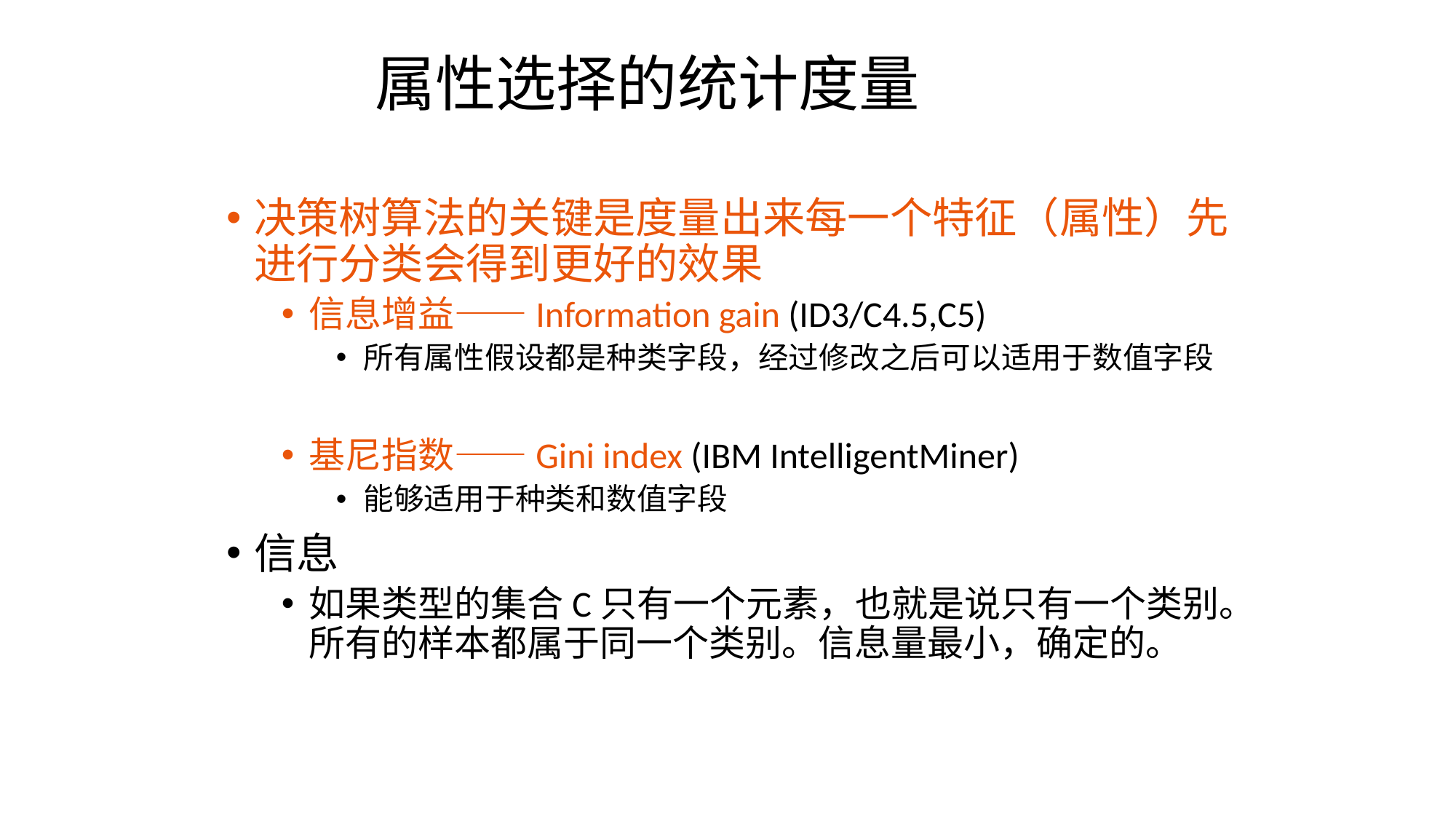

# 属性选择的统计度量
决策树算法的关键是度量出来每一个特征（属性）先进行分类会得到更好的效果
信息增益——Information gain (ID3/C4.5,C5)
所有属性假设都是种类字段，经过修改之后可以适用于数值字段

基尼指数——Gini index (IBM IntelligentMiner)
能够适用于种类和数值字段
信息
如果类型的集合C只有一个元素，也就是说只有一个类别。所有的样本都属于同一个类别。信息量最小，确定的。